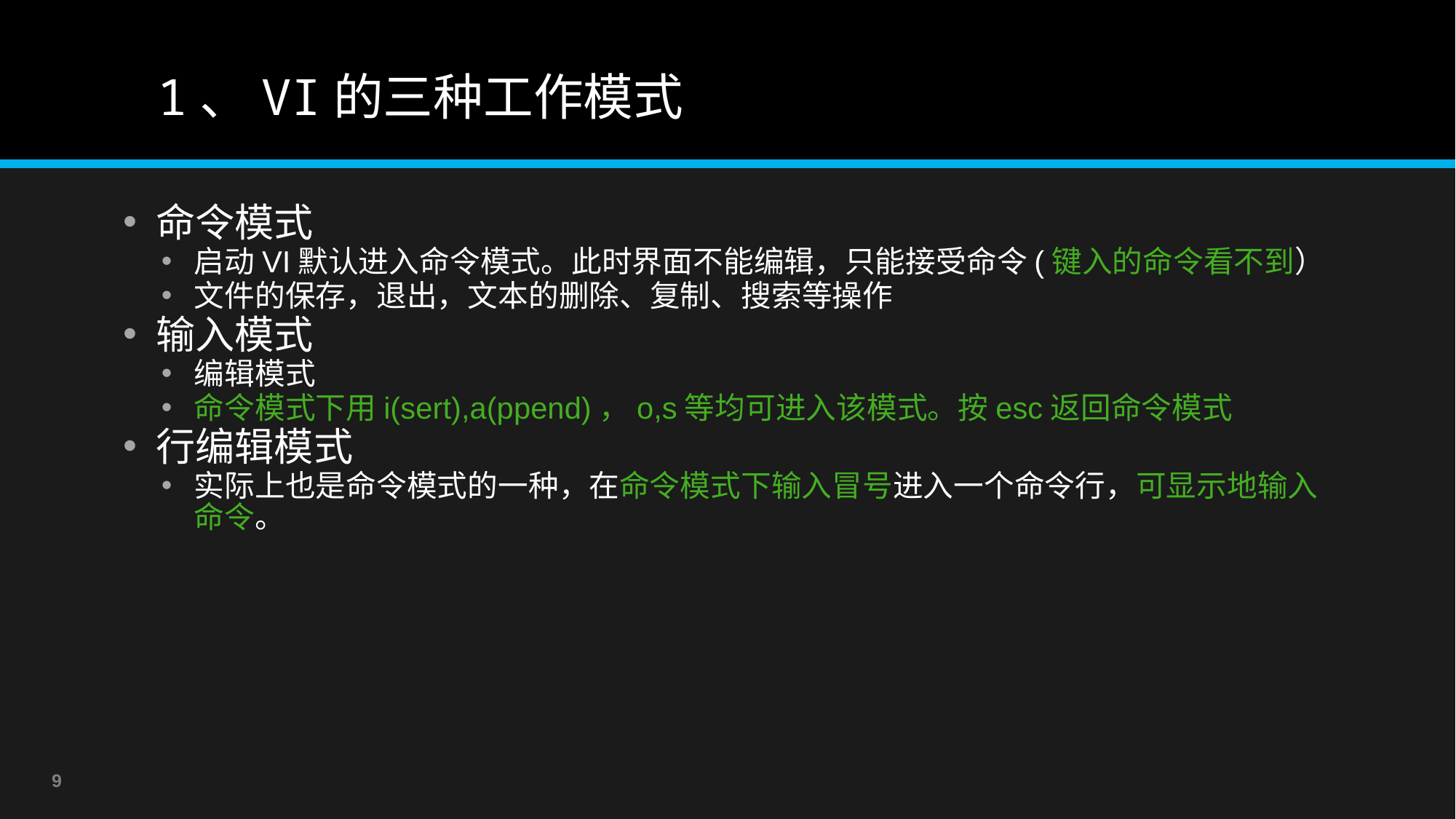

# 1、VI的三种工作模式
命令模式
启动VI默认进入命令模式。此时界面不能编辑，只能接受命令(键入的命令看不到）
文件的保存，退出，文本的删除、复制、搜索等操作
输入模式
编辑模式
命令模式下用i(sert),a(ppend)，o,s等均可进入该模式。按esc返回命令模式
行编辑模式
实际上也是命令模式的一种，在命令模式下输入冒号进入一个命令行，可显示地输入命令。

9